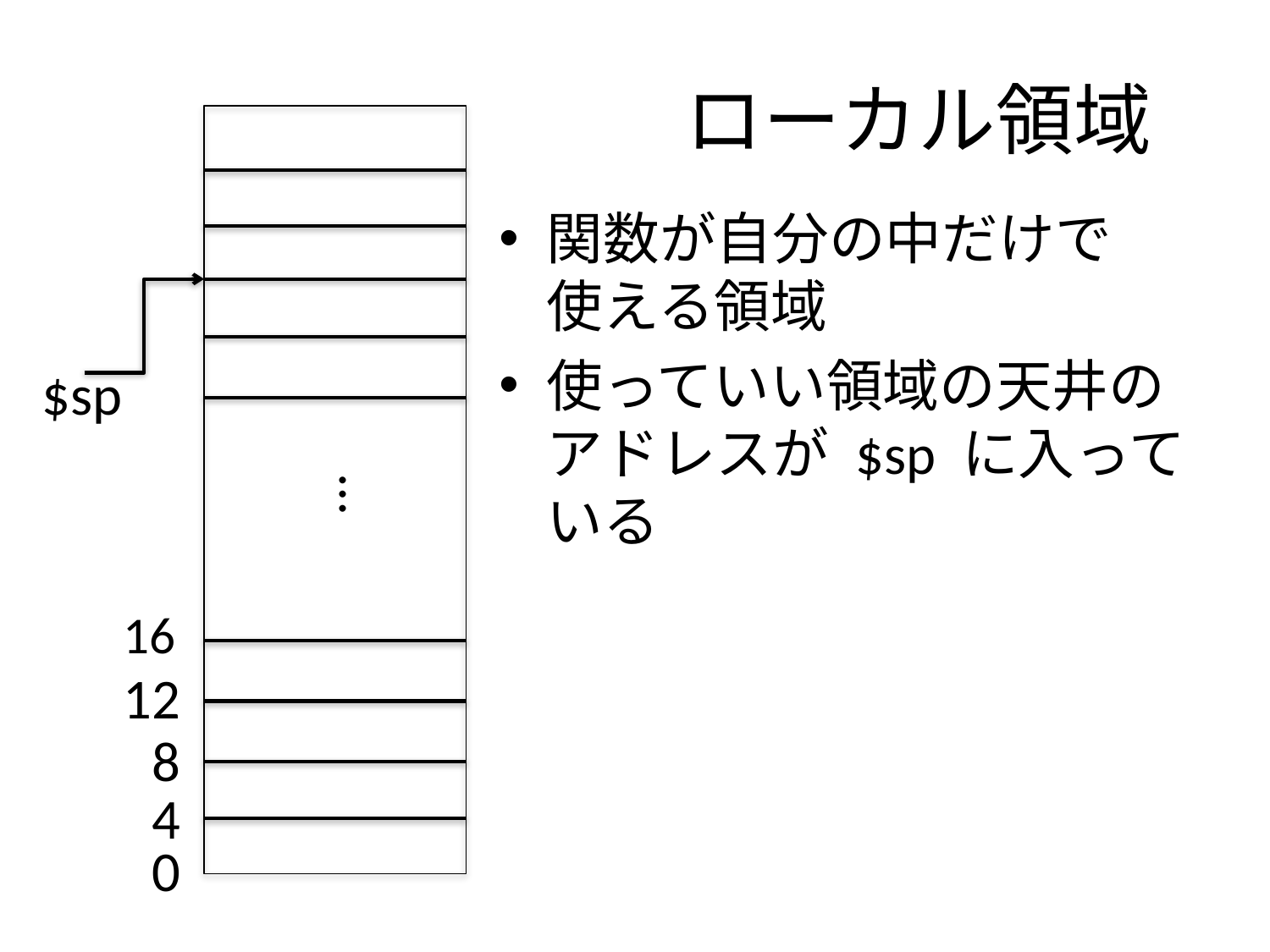

# ローカル領域

関数が自分の中だけで
使える領域
使っていい領域の天井の
アドレスが $sp に入っている

$sp
…
16
12
8
4
0